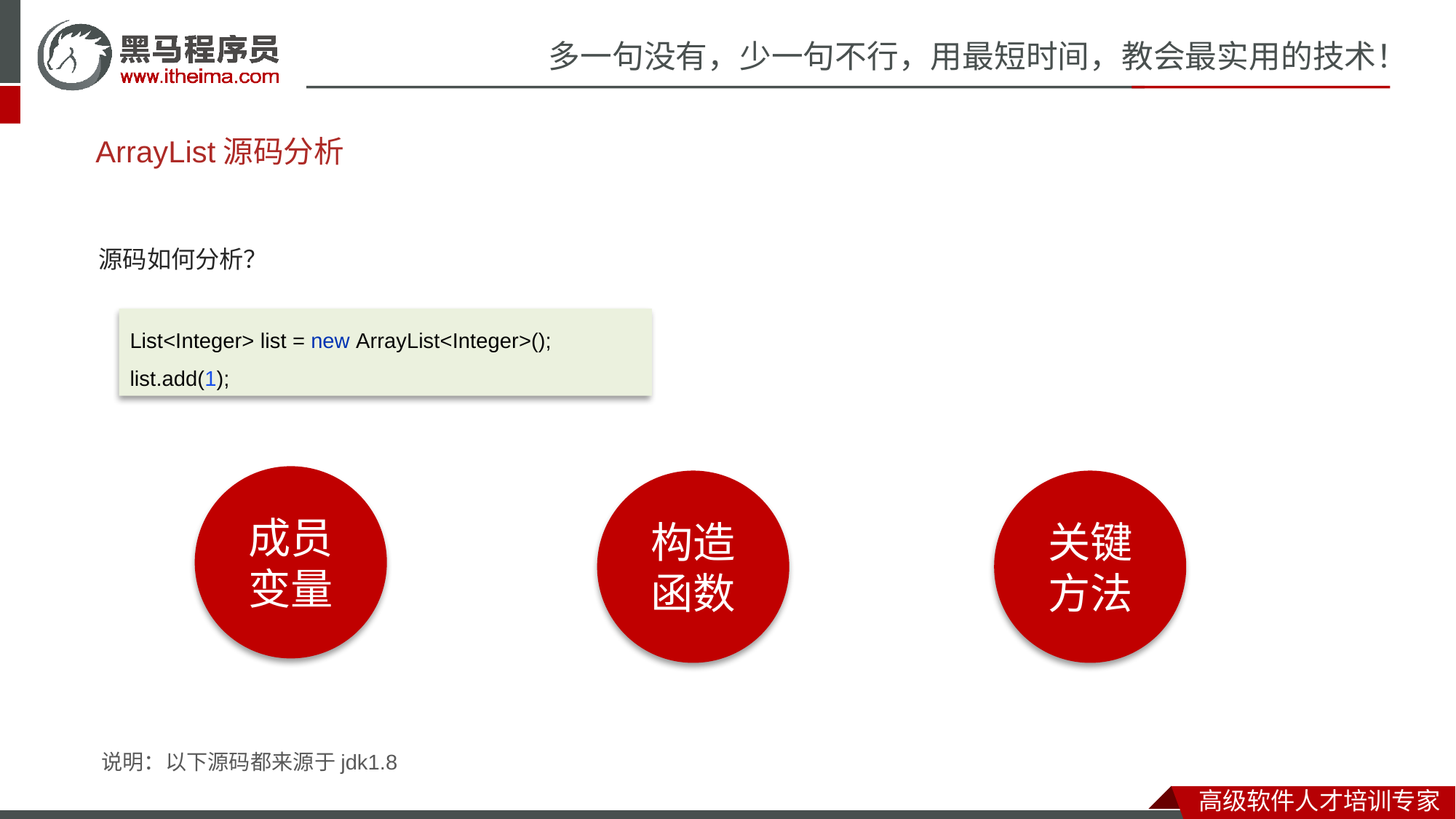

# ArrayList源码分析
源码如何分析？
List<Integer> list = new ArrayList<Integer>();
list.add(1);
成员变量
构造函数
关键方法
说明：以下源码都来源于jdk1.8